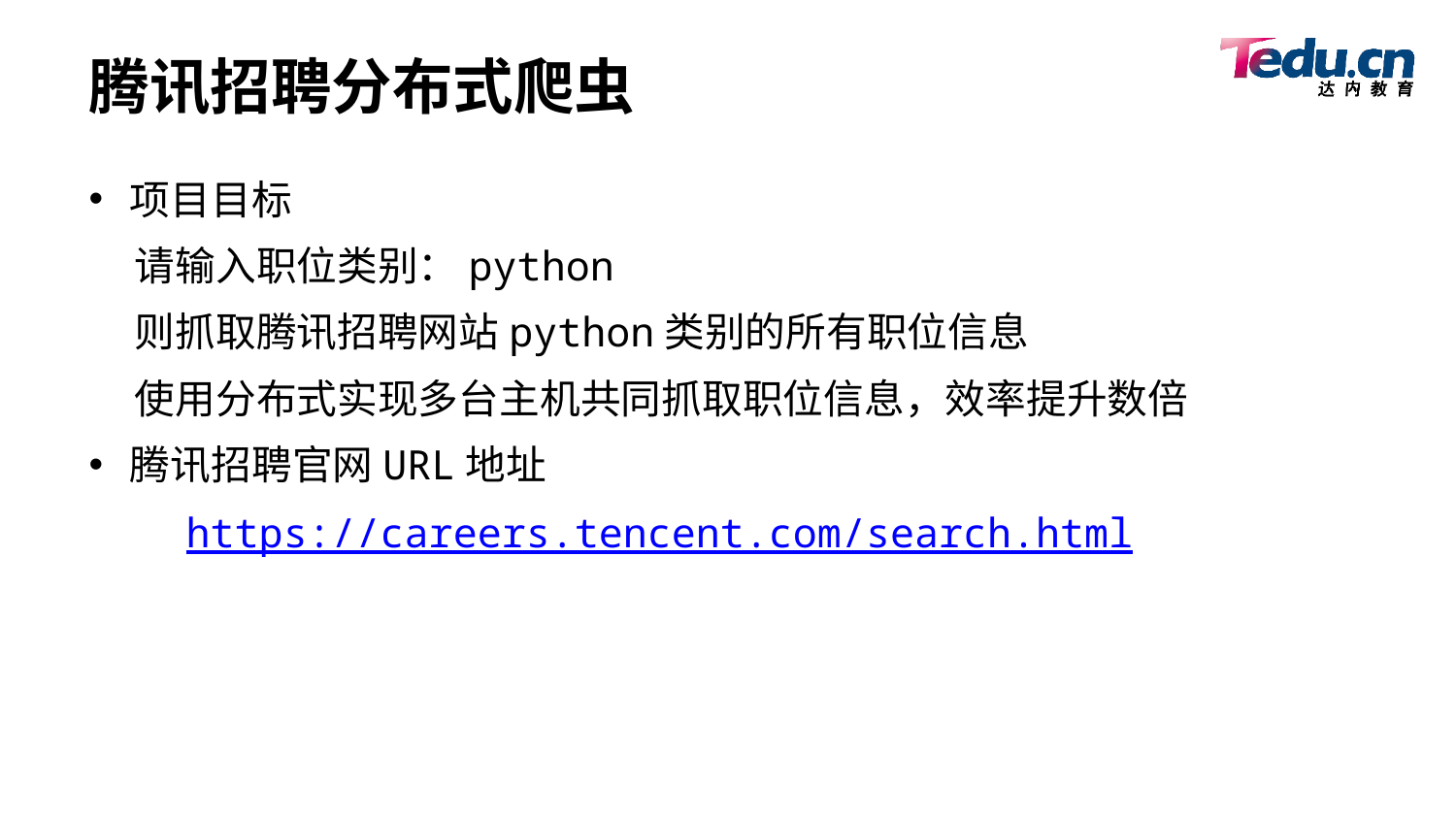

# 腾讯招聘分布式爬虫
项目目标
    请输入职位类别：python
    则抓取腾讯招聘网站python类别的所有职位信息
    使用分布式实现多台主机共同抓取职位信息，效率提升数倍
腾讯招聘官网URL地址
    https://careers.tencent.com/search.html